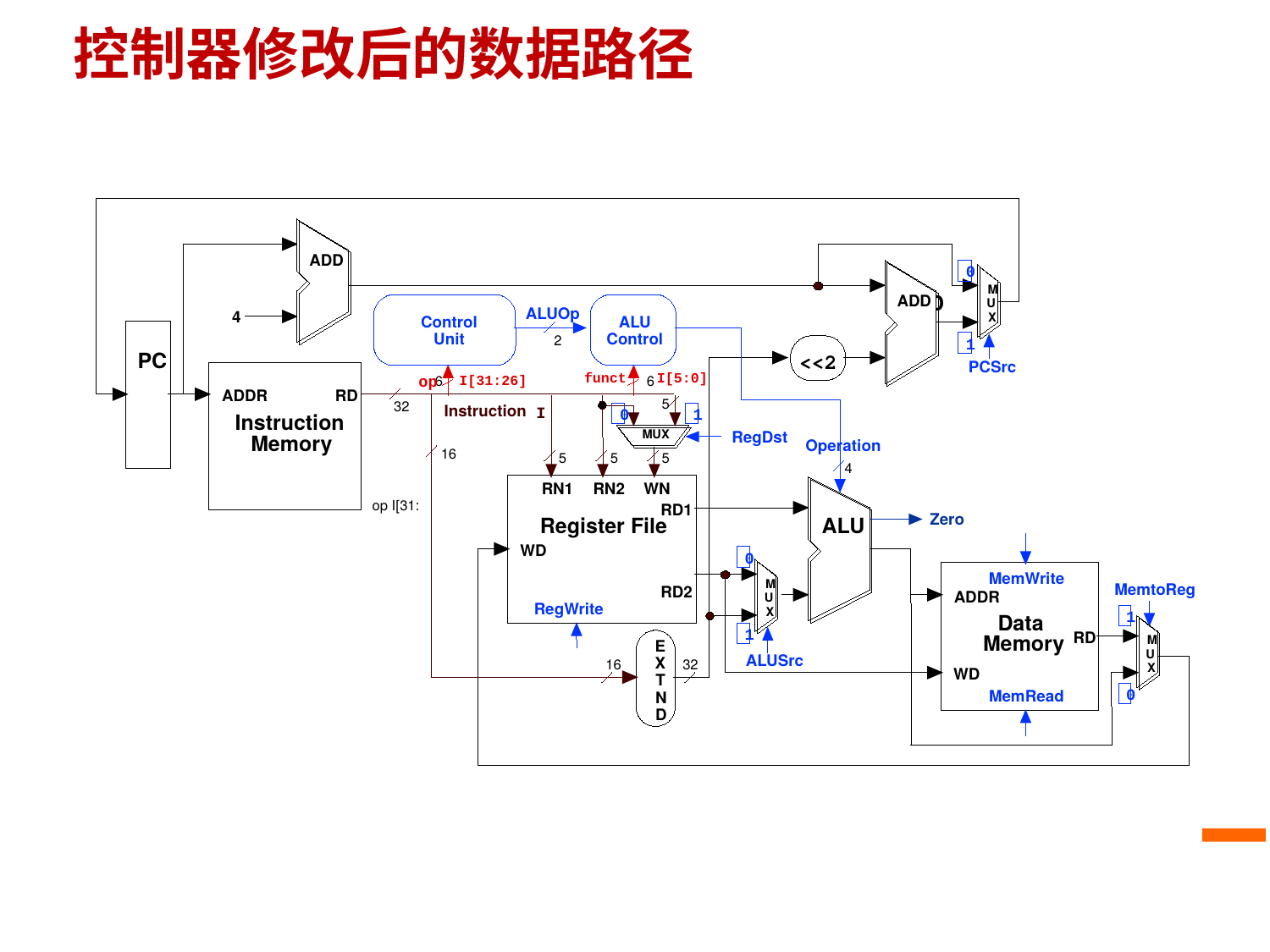

控制器修改后的数据路径

ADD

ADD

0

M
U
X

ADD

ALUOp
4

Control
ALU

Unit
Control
2

1

PC
<<2

PCSrc

funct
I[5:0]
op
I[31:26]
6
6

ADDR
RD

5

32

Instruction

I

0
1

Instruction

MUX

RegDst
Memory

Operation
16

5
5
5

4

RN1
RN2
WN

op I[31:
RD1

Zero
Register File
ALU

WD

0

M
U
X

MemWrite

MemtoReg
RD2
ADDR

RegWrite

1

Data

M
U
X

1

RD

E
X
T
N
D
Memory
ALUSrc
16
32

WD

0
MemRead